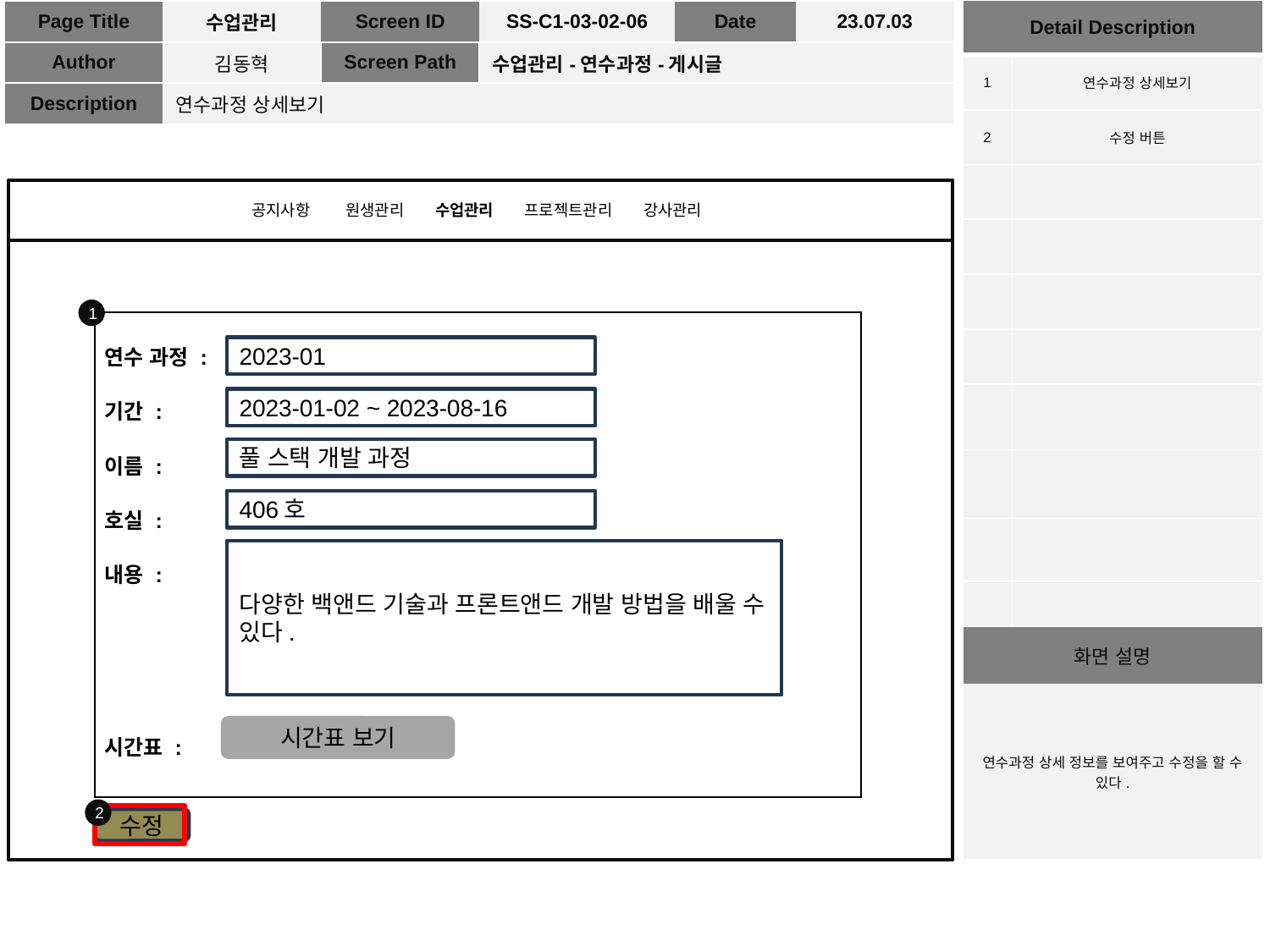

| Detail Description |  |
| --- | --- |
| 1 | 연수과정 상세보기 |
| 2 | 수정 버튼 |
|  |  |
|  |  |
|  |  |
|  |  |
|  |  |
|  |  |
|  |  |
|  |  |
| 화면 설명 |  |
| 연수과정 상세 정보를 보여주고 수정을 할 수 있다. |  |
| Page Title | 수업관리 | Screen ID | SS-C1-03-02-06 | Date | 23.07.03 |
| --- | --- | --- | --- | --- | --- |
| Author | 김동혁 | Screen Path | 수업관리-연수과정-게시글 |  |  |
| Description | 연수과정 상세보기 |  |  |  |  |

공지사항        원생관리       수업관리       프로젝트관리       강사관리

1
| 연수 과정 : 기간 : 이름 : 호실 : 내용 : 시간표 : |
| --- |
2023-01
2023-01-02 ~ 2023-08-16
풀 스택 개발 과정
406호
다양한 백앤드 기술과 프론트앤드 개발 방법을 배울 수 있다.
시간표 보기
2

수정